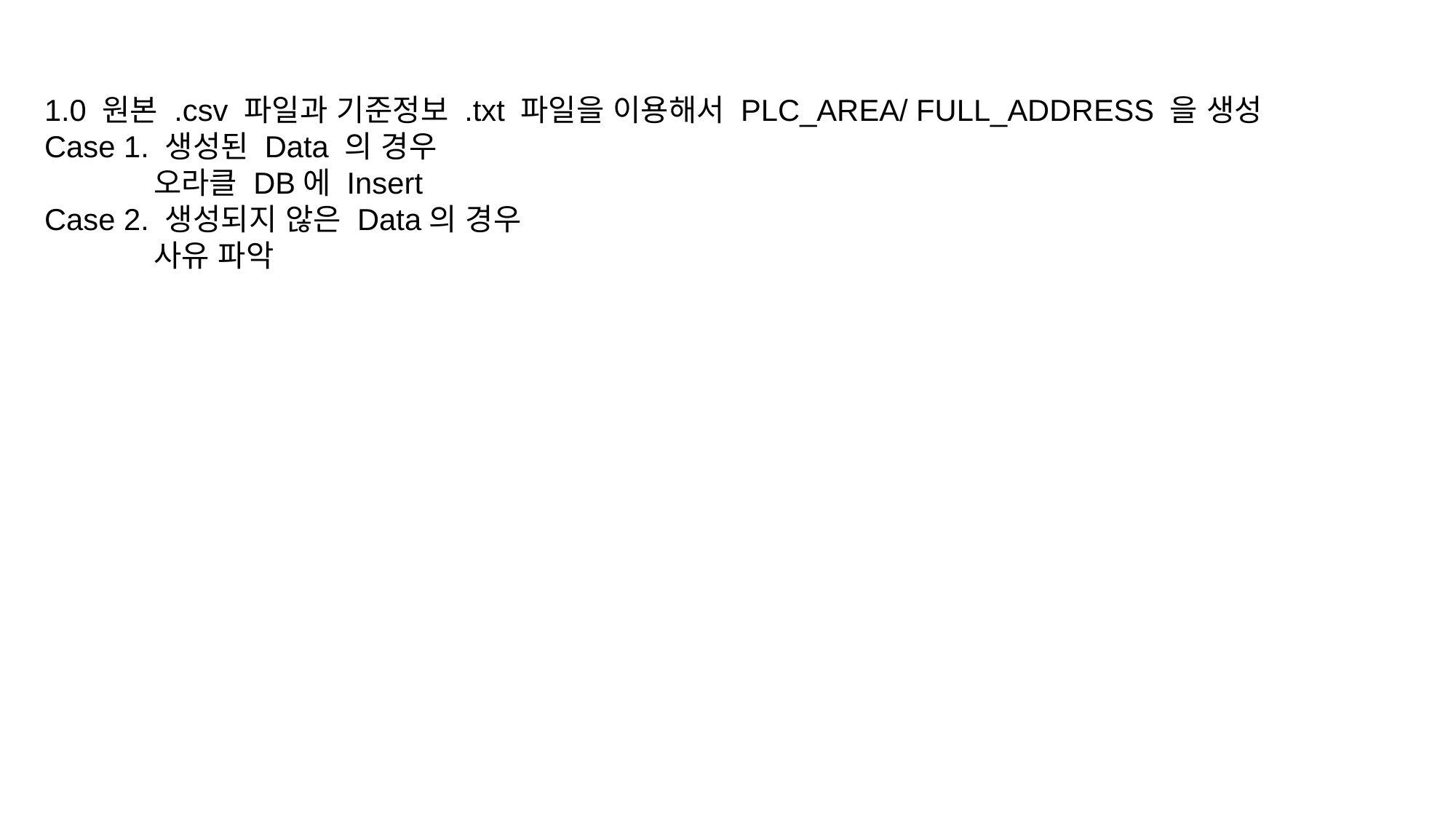

1.0 원본 .csv 파일과 기준정보 .txt 파일을 이용해서 PLC_AREA/ FULL_ADDRESS 을 생성
Case 1. 생성된 Data 의 경우
	오라클 DB에 Insert
Case 2. 생성되지 않은 Data의 경우
	사유 파악